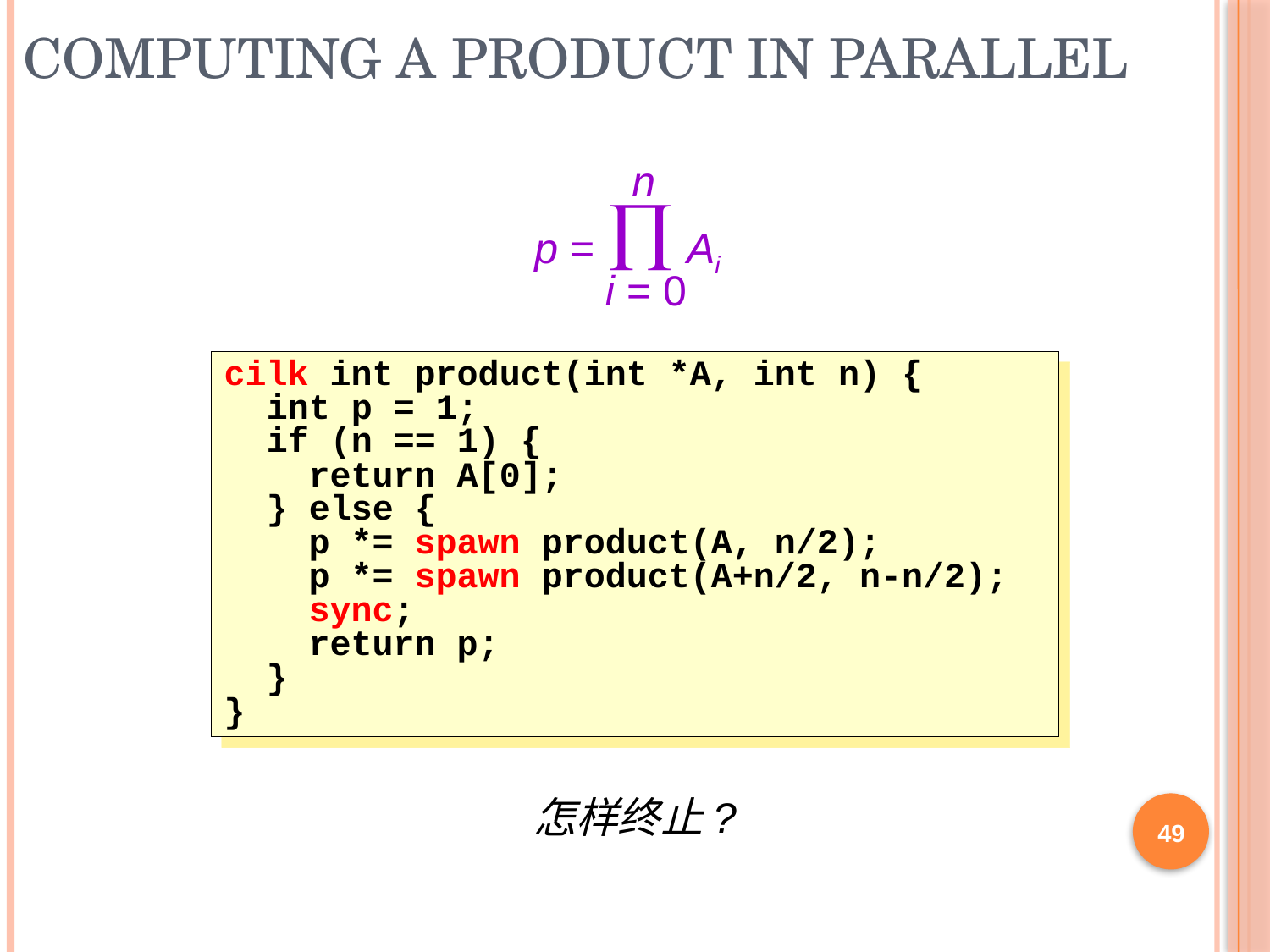

# Computing a Product in Parallel
n
p = ∏ Ai
i = 0
cilk int product(int *A, int n) {
  int p = 1;
  if (n == 1) {
    return A[0];
  } else {
    p *= spawn product(A, n/2);
    p *= spawn product(A+n/2, n-n/2);
    sync;
    return p;
  }
}
怎样终止?
49